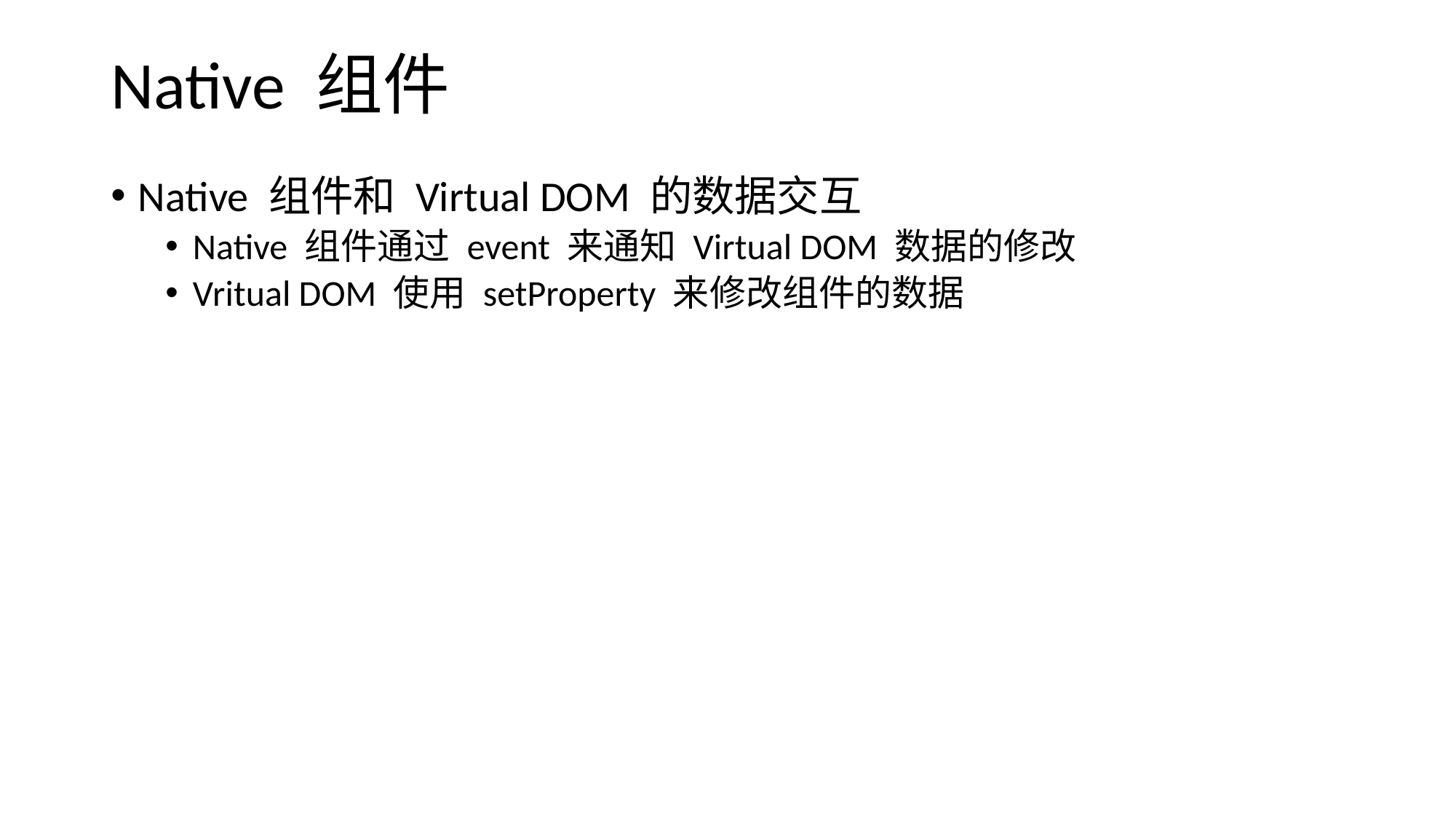

# Native 组件
Native 组件和 Virtual DOM 的数据交互
Native 组件通过 event 来通知 Virtual DOM 数据的修改
Vritual DOM 使用 setProperty 来修改组件的数据